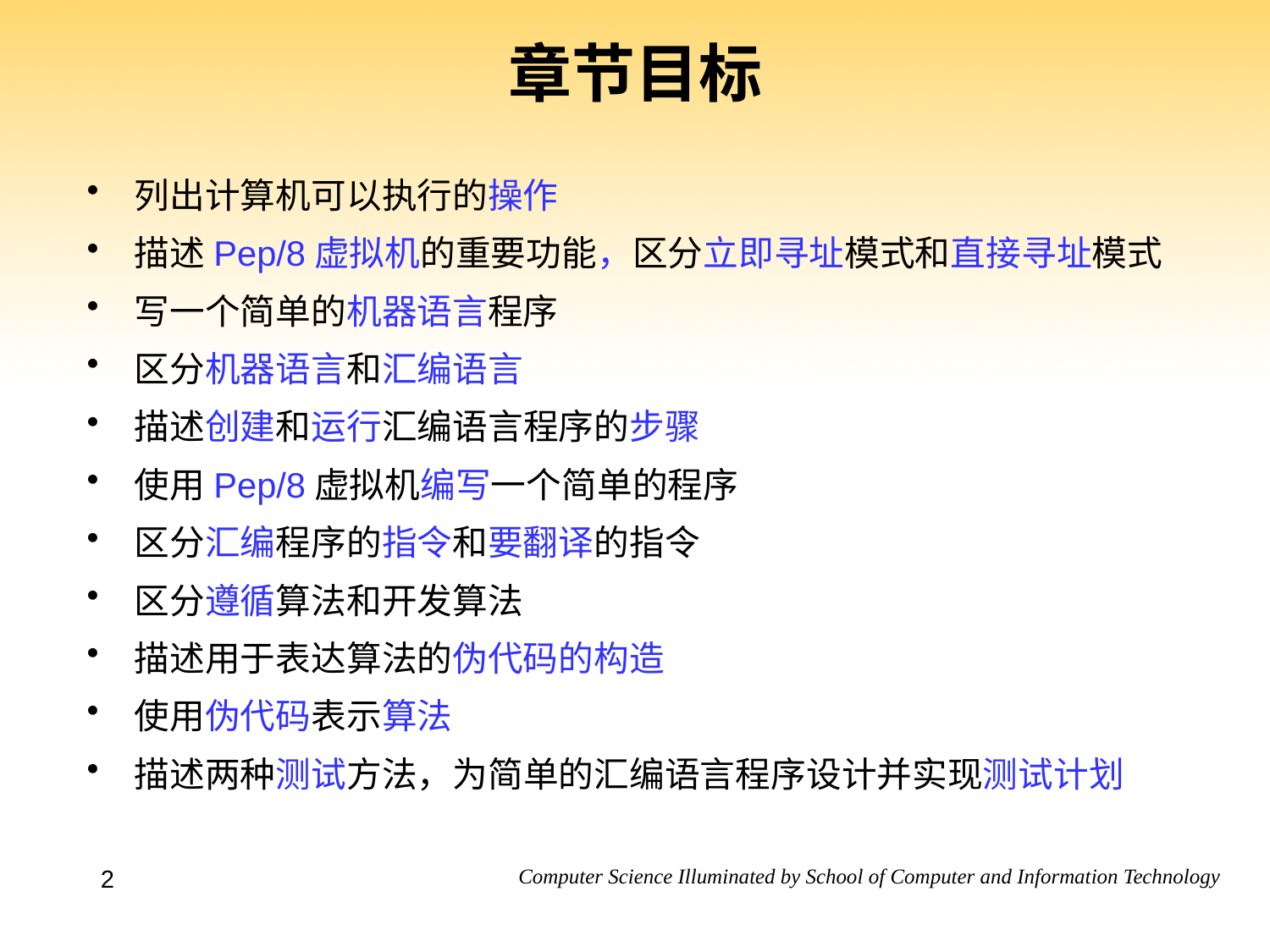

# 章节目标
列出计算机可以执行的操作
描述Pep/8虚拟机的重要功能，区分立即寻址模式和直接寻址模式
写一个简单的机器语言程序
区分机器语言和汇编语言
描述创建和运行汇编语言程序的步骤
使用Pep/8虚拟机编写一个简单的程序
区分汇编程序的指令和要翻译的指令
区分遵循算法和开发算法
描述用于表达算法的伪代码的构造
使用伪代码表示算法
描述两种测试方法，为简单的汇编语言程序设计并实现测试计划

2